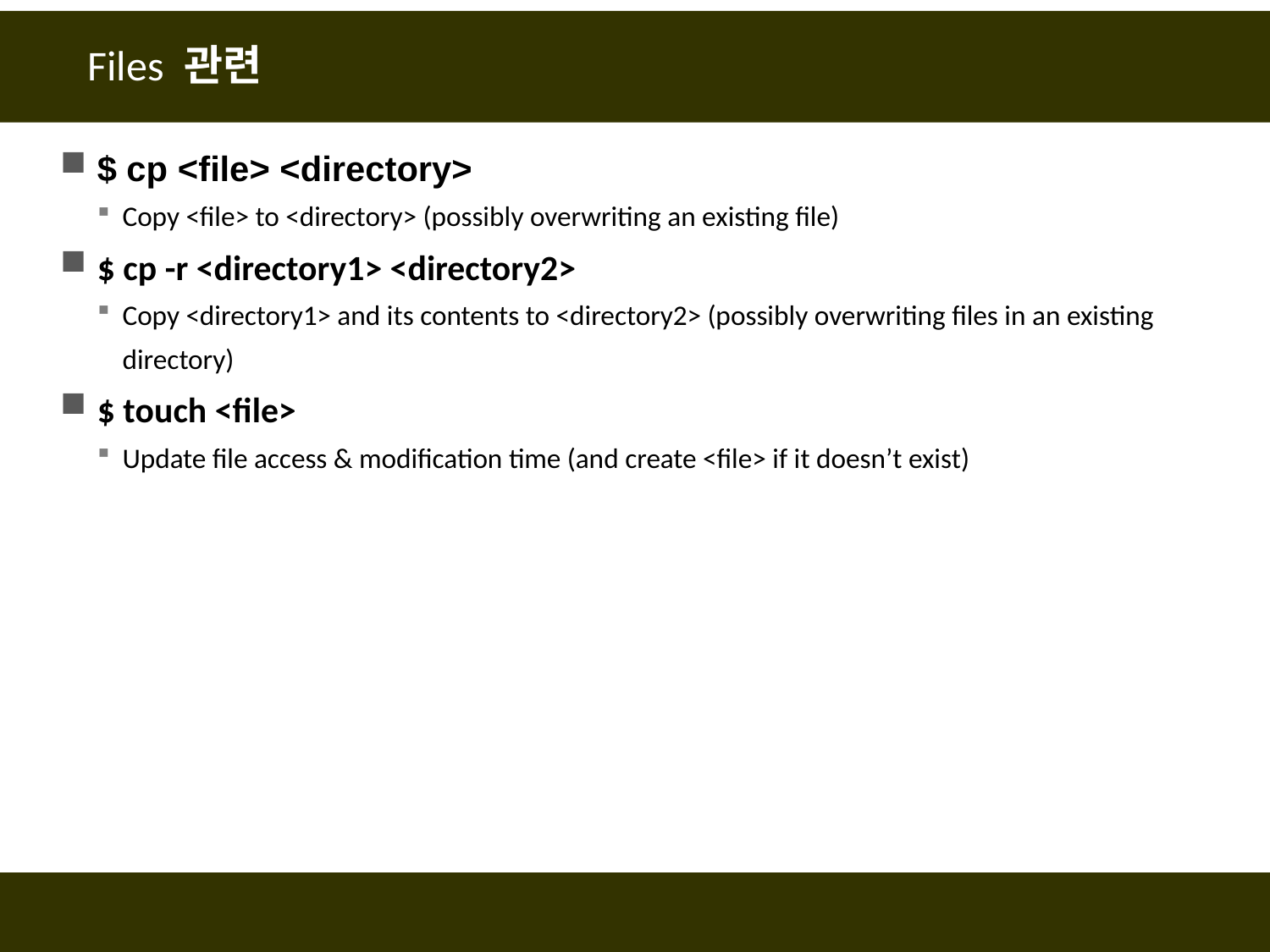

# Files 관련
$ cp <file> <directory>
Copy <file> to <directory> (possibly overwriting an existing file)
$ cp -r <directory1> <directory2>
Copy <directory1> and its contents to <directory2> (possibly overwriting files in an existing directory)
$ touch <file>
Update file access & modification time (and create <file> if it doesn’t exist)